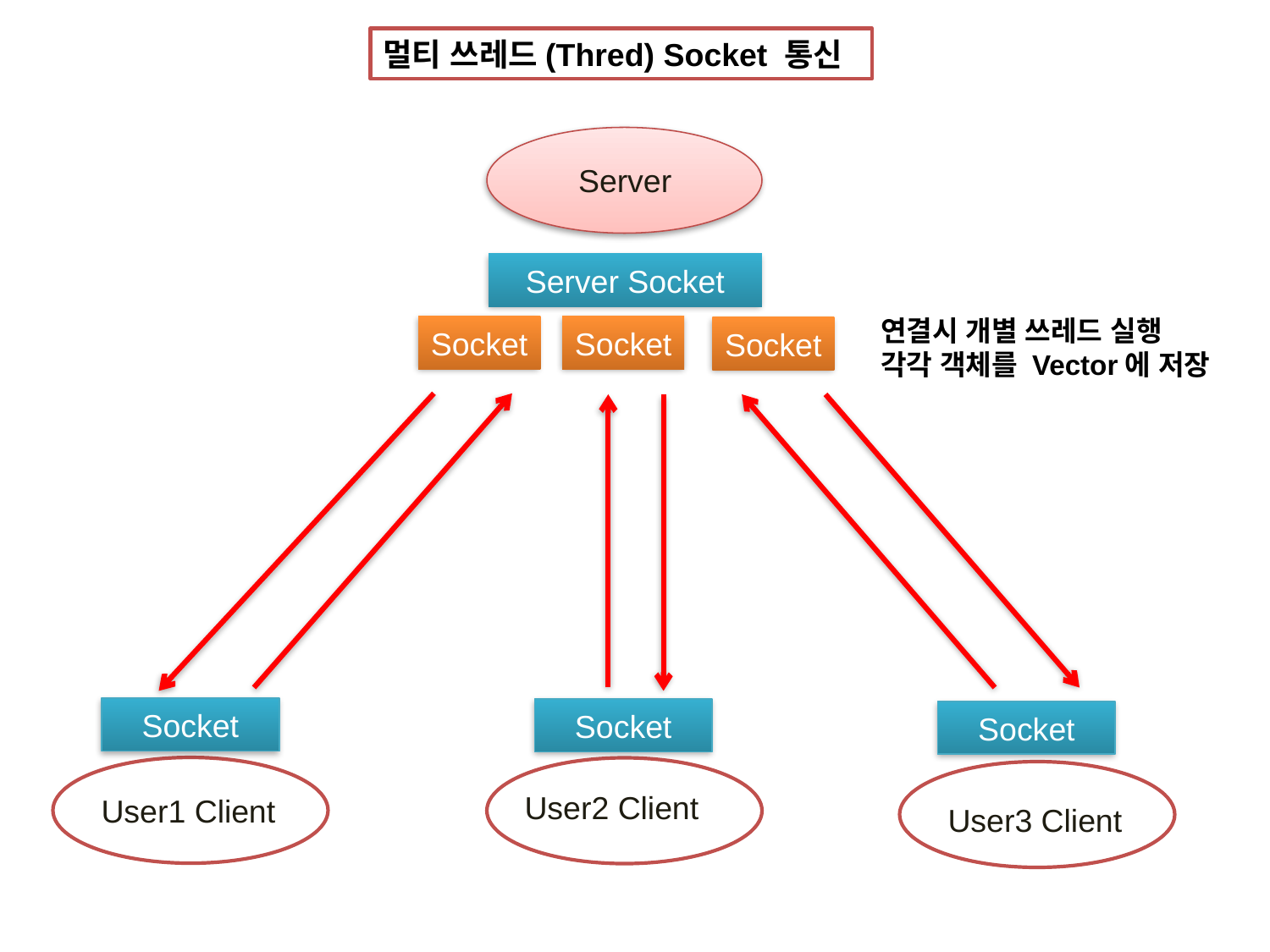

멀티 쓰레드(Thred) Socket 통신

Server
Server Socket
연결시 개별 쓰레드 실행
각각 객체를 Vector에 저장
Socket
Socket
Socket
Socket
Socket
Socket

User2 Client
User1 Client
User3 Client